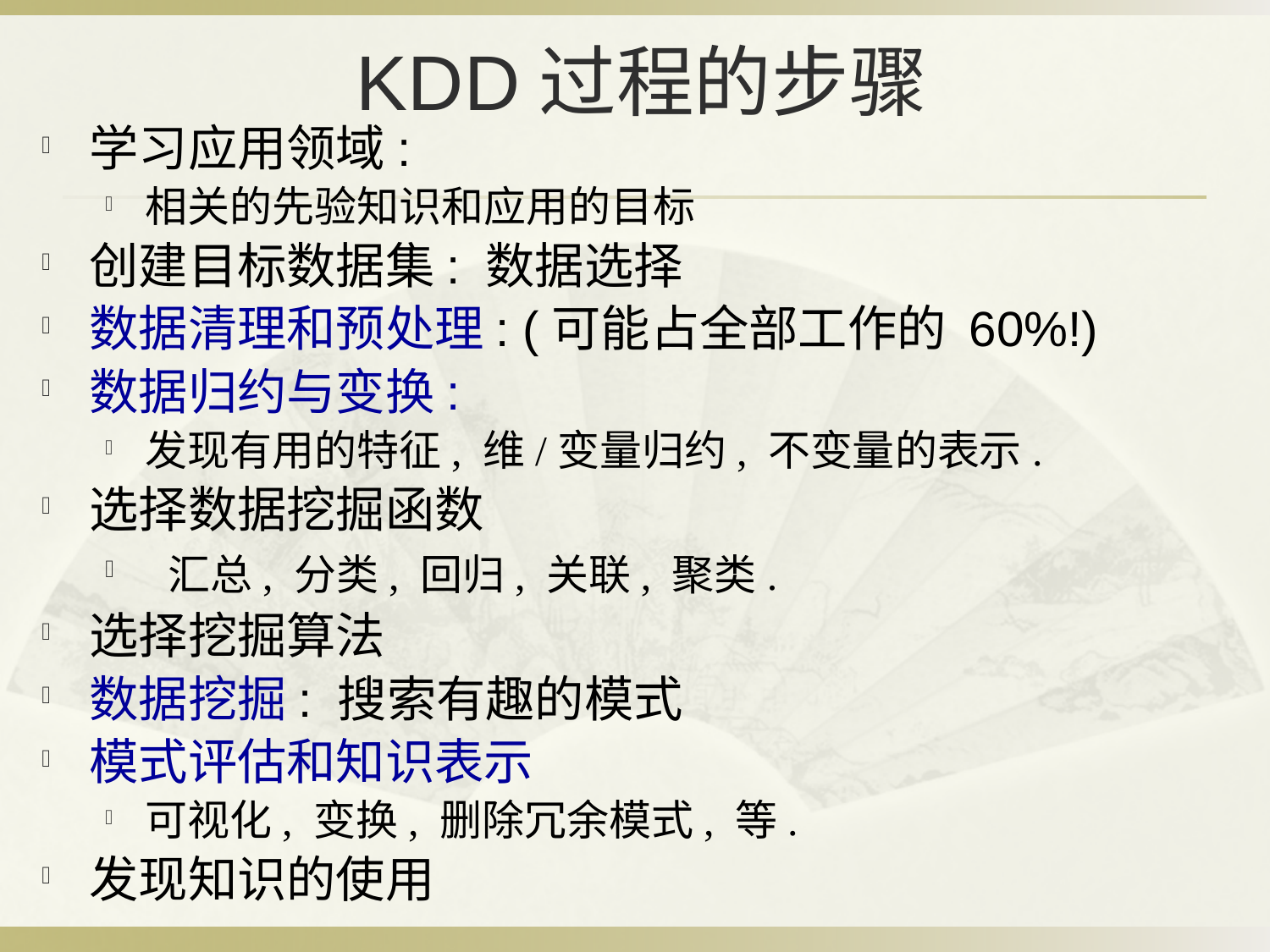

# KDD过程的步骤
学习应用领域:
相关的先验知识和应用的目标
创建目标数据集: 数据选择
数据清理和预处理: (可能占全部工作的 60%!)
数据归约与变换:
发现有用的特征, 维/变量归约, 不变量的表示.
选择数据挖掘函数
 汇总, 分类, 回归, 关联, 聚类.
选择挖掘算法
数据挖掘: 搜索有趣的模式
模式评估和知识表示
可视化, 变换, 删除冗余模式, 等.
发现知识的使用